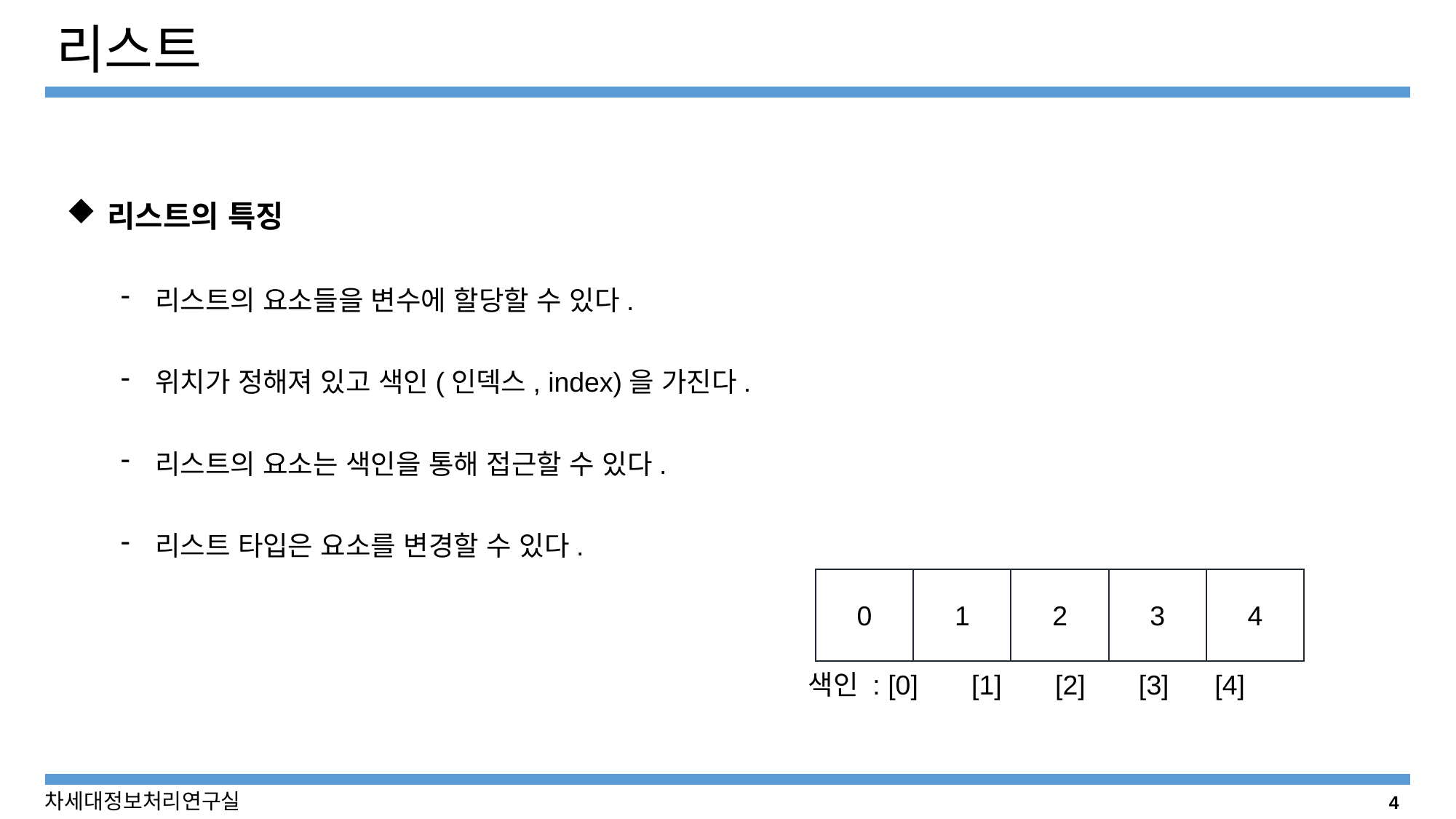

# 리스트
리스트의 특징
리스트의 요소들을 변수에 할당할 수 있다.
위치가 정해져 있고 색인(인덱스, index)을 가진다.
리스트의 요소는 색인을 통해 접근할 수 있다.
리스트 타입은 요소를 변경할 수 있다.
0
1
2
3
4
색인 : [0]       [1]       [2]       [3]      [4]
4